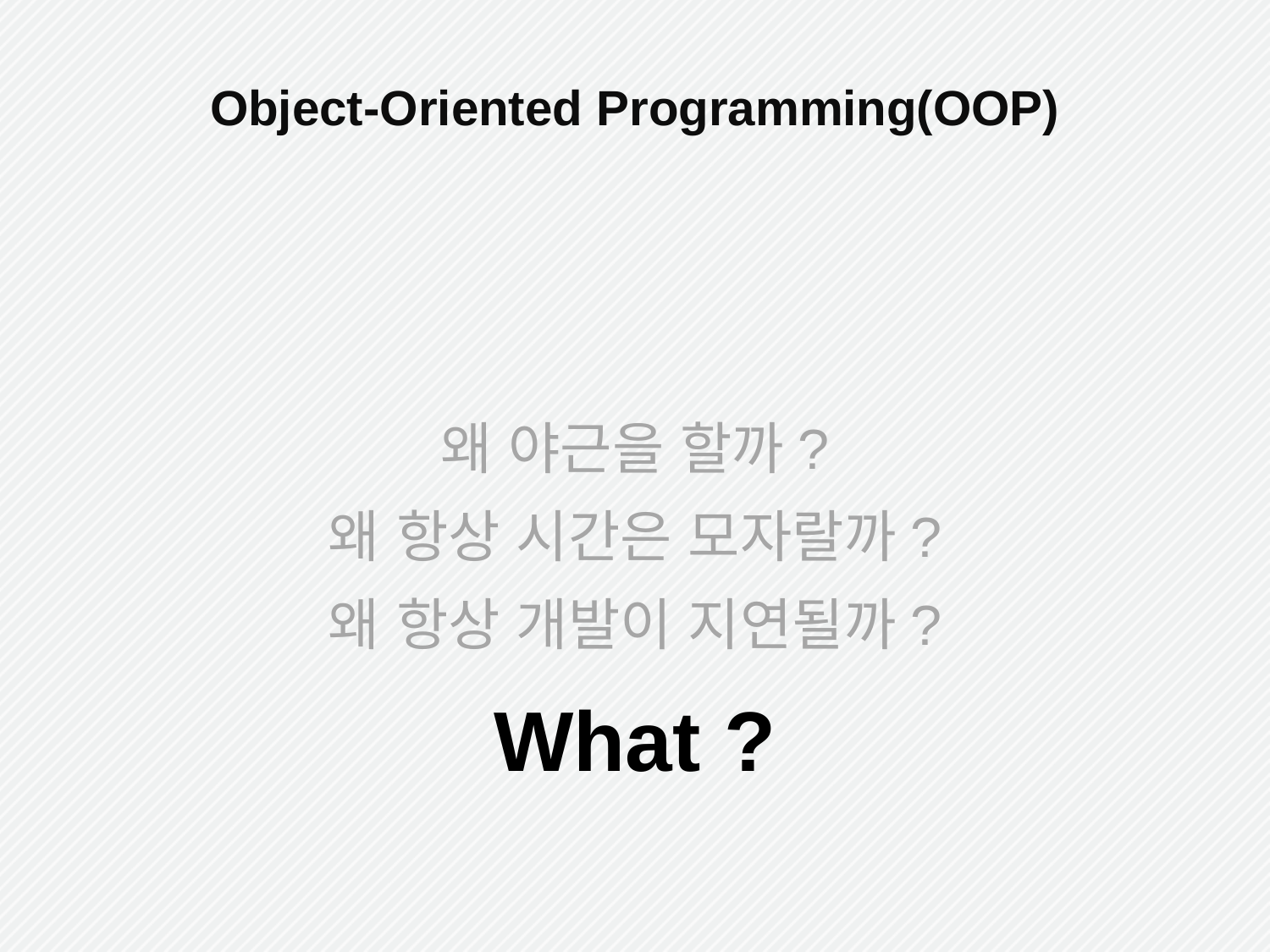

Object-Oriented Programming(OOP)
왜 야근을 할까?
왜 항상 시간은 모자랄까?
왜 항상 개발이 지연될까?
What ?